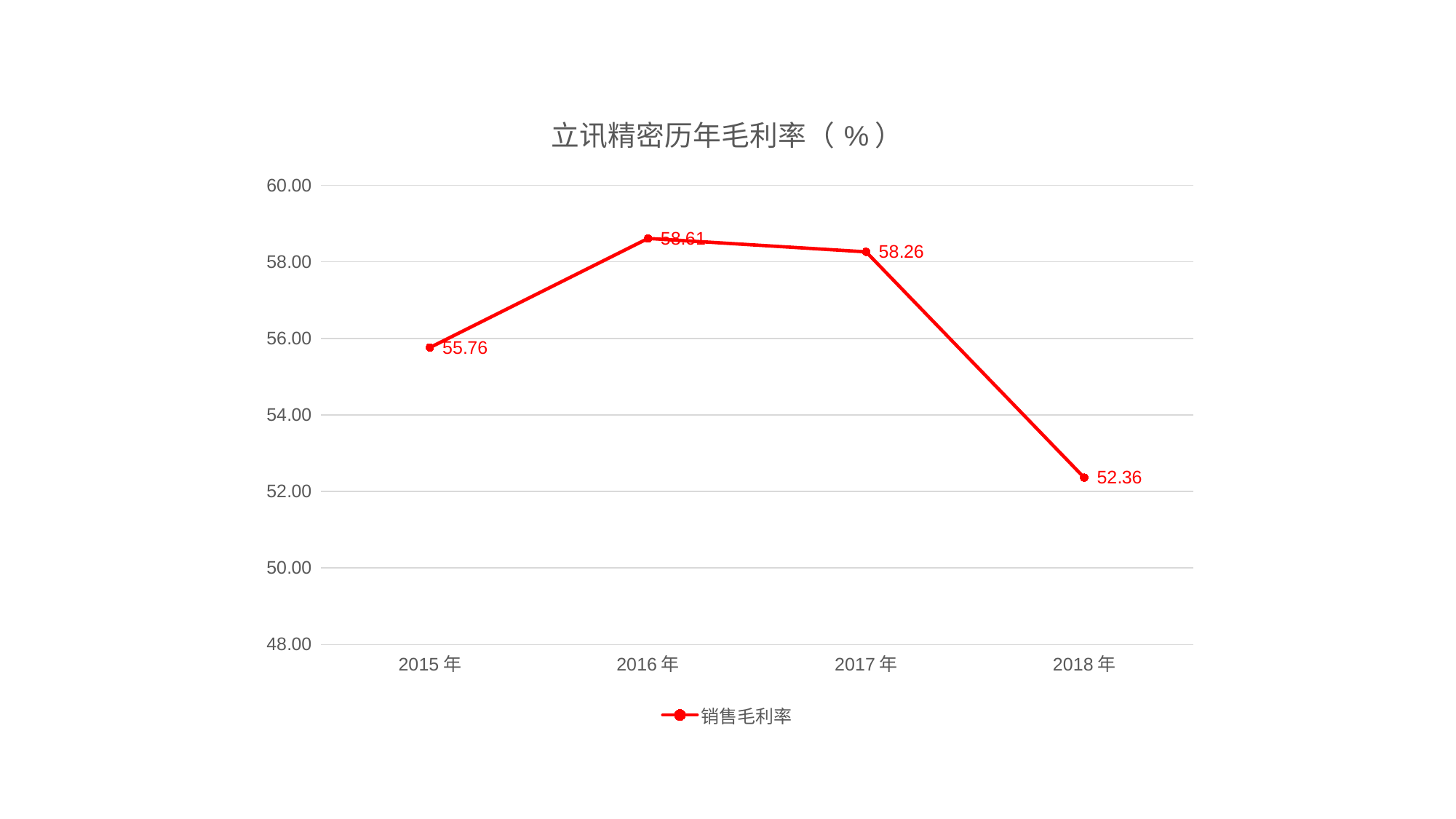

### Chart: 立讯精密历年毛利率（%）

| Category | 销售毛利率 |
|---|---|
| 2015年 | 55.76 |
| 2016年 | 58.61 |
| 2017年 | 58.26 |
| 2018年 | 52.36 |